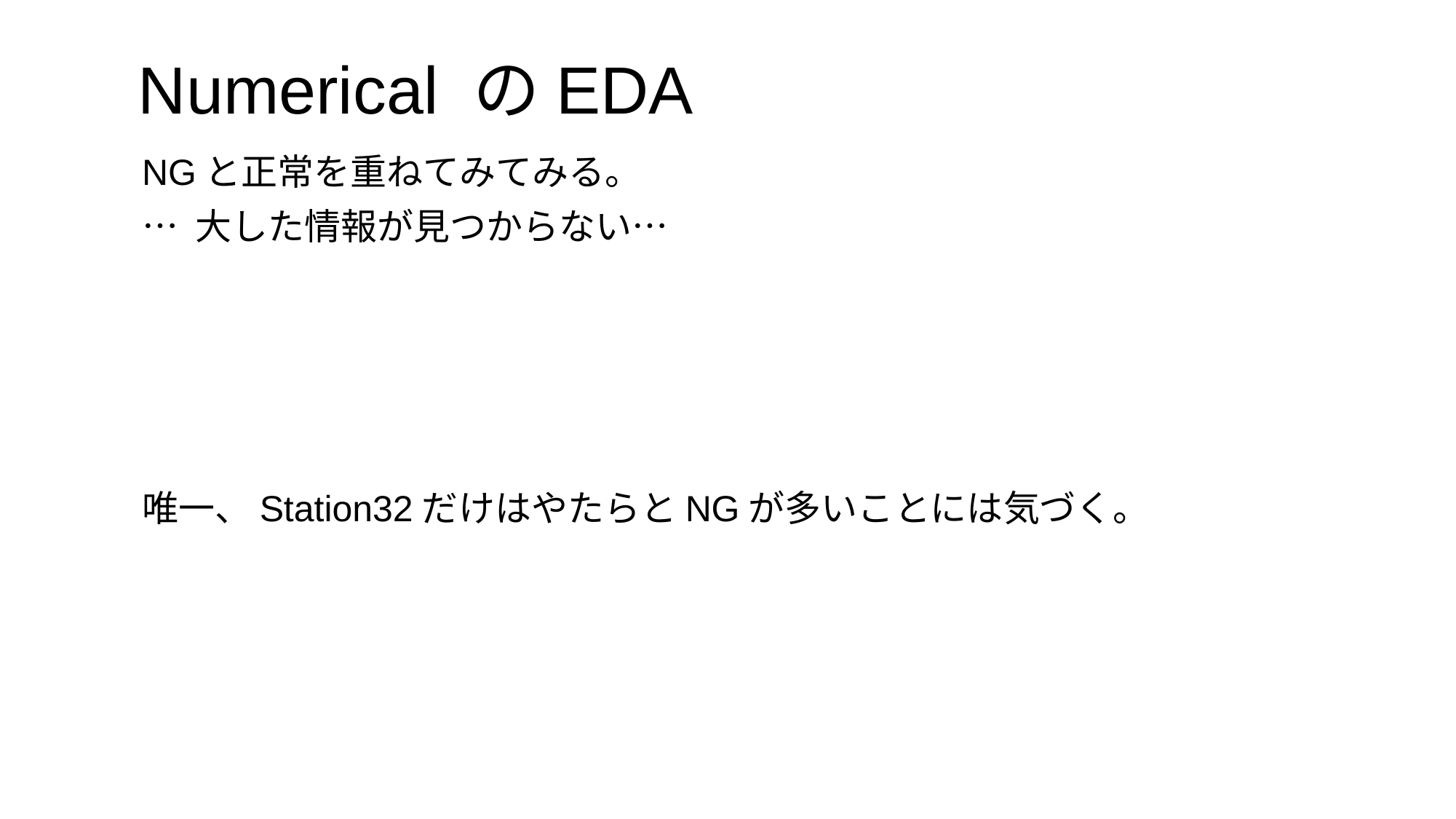

# Numerical のEDA
NGと正常を重ねてみてみる。
… 大した情報が見つからない…

唯一、Station32だけはやたらとNGが多いことには気づく。